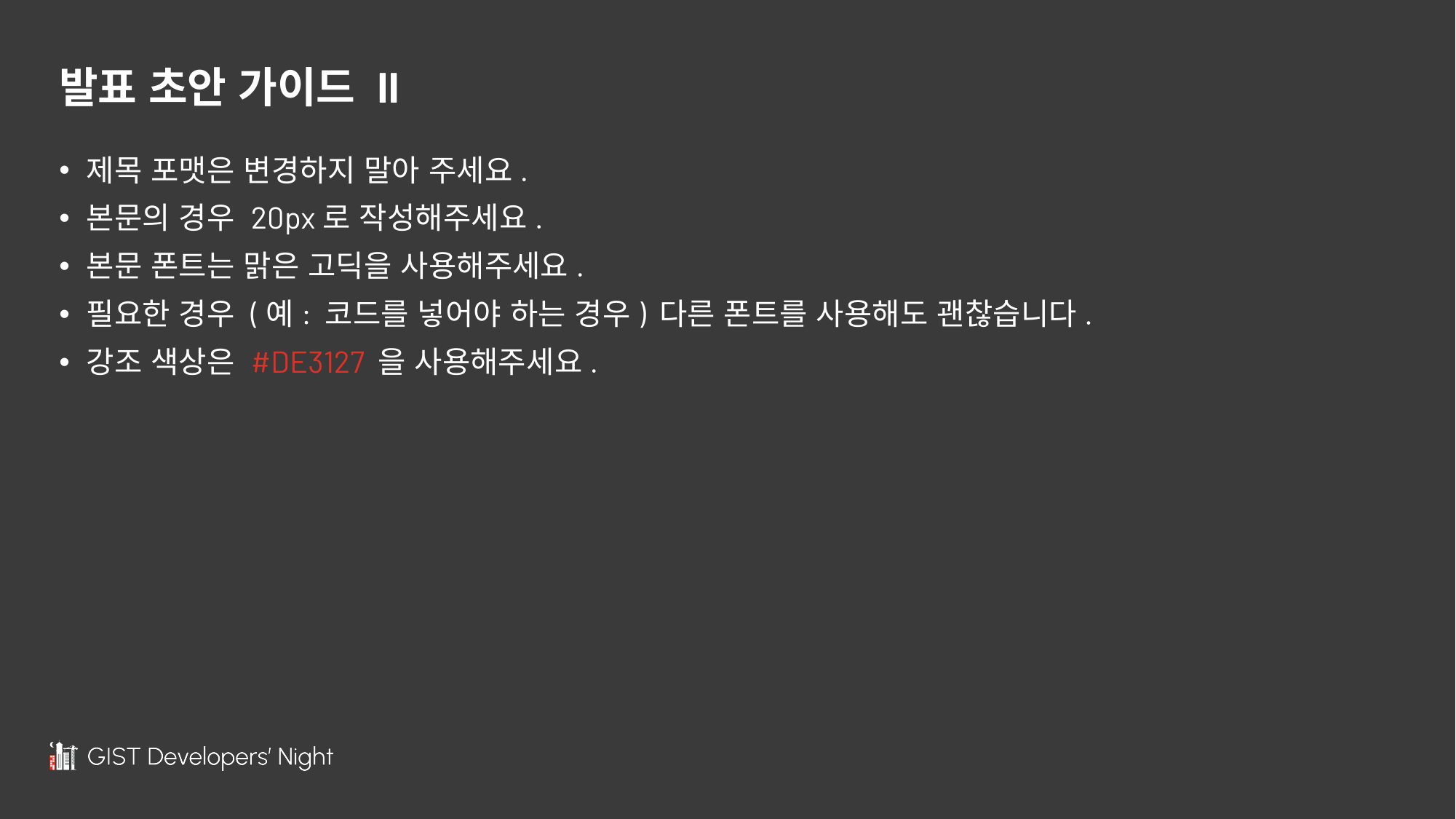

# 발표 초안 가이드 II
제목 포맷은 변경하지 말아 주세요.
본문의 경우 20px로 작성해주세요.
본문 폰트는 맑은 고딕을 사용해주세요.
필요한 경우 (예: 코드를 넣어야 하는 경우) 다른 폰트를 사용해도 괜찮습니다.
강조 색상은 #DE3127 을 사용해주세요.